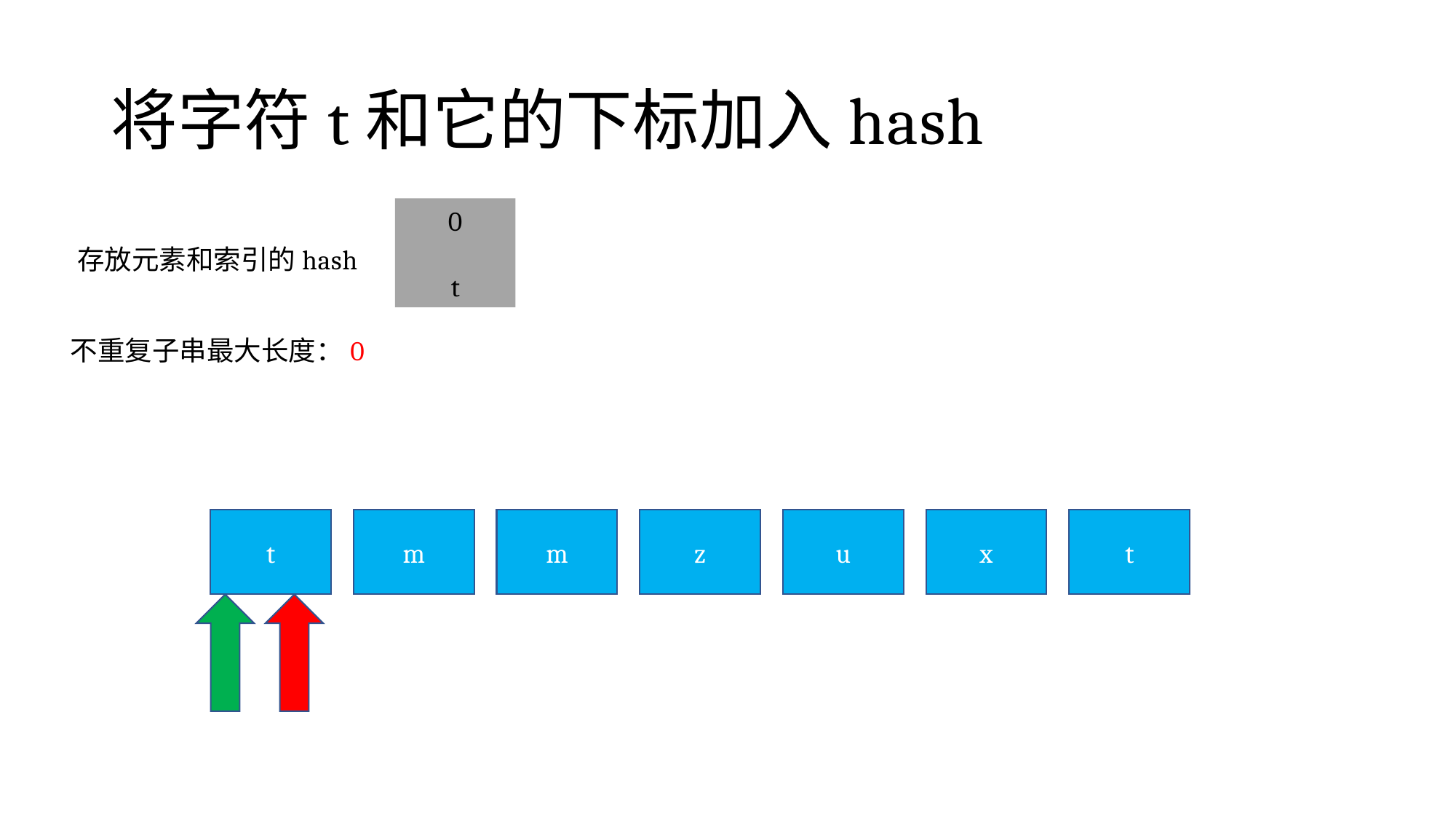

# 将字符t和它的下标加入hash
0

t
存放元素和索引的hash
不重复子串最大长度：0
m
z
u
x
t
t
m